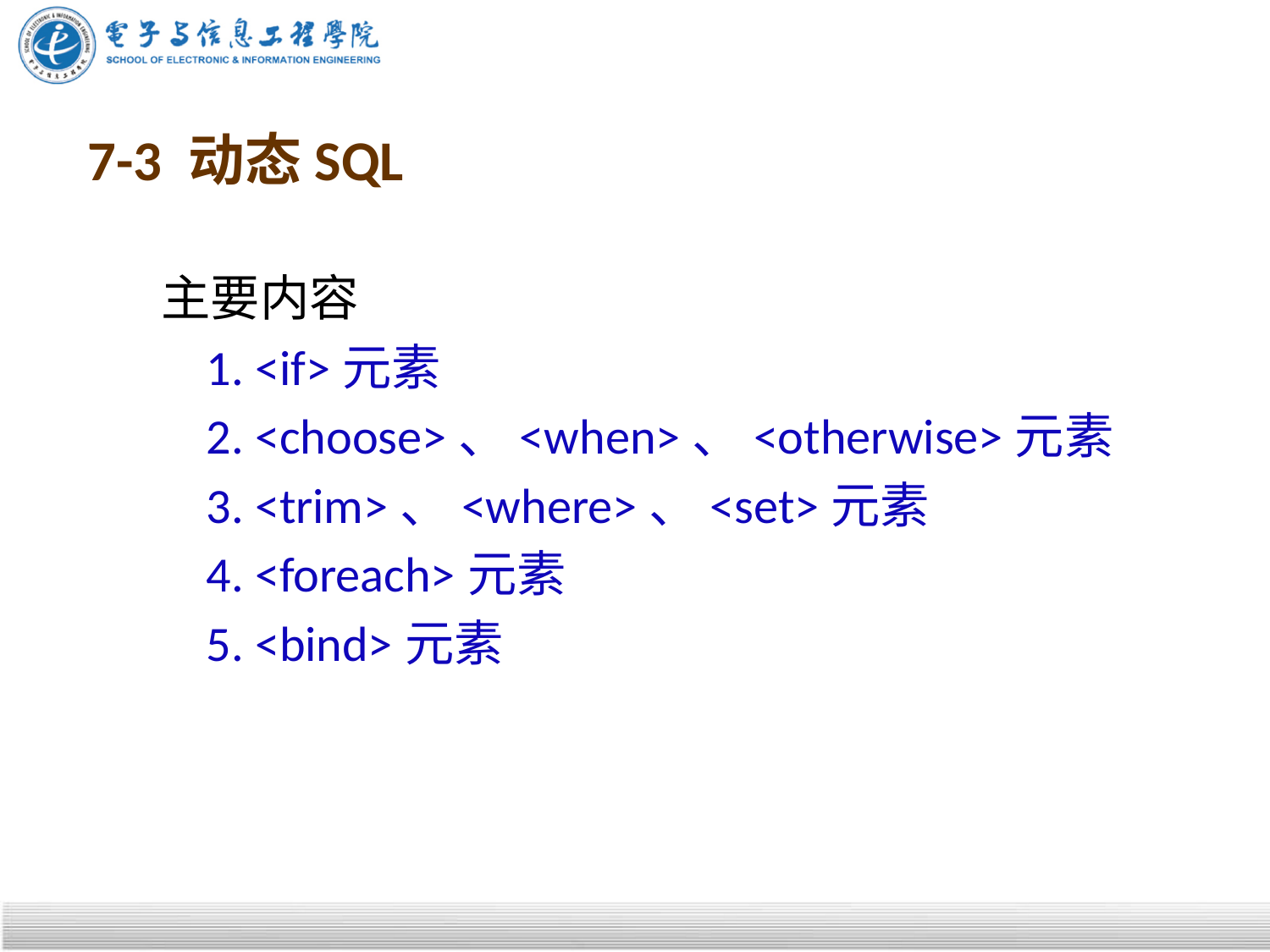

# 7-3 动态SQL
主要内容
    1. <if>元素
    2. <choose>、<when>、<otherwise>元素
    3. <trim>、<where>、<set>元素
    4. <foreach>元素
    5. <bind>元素